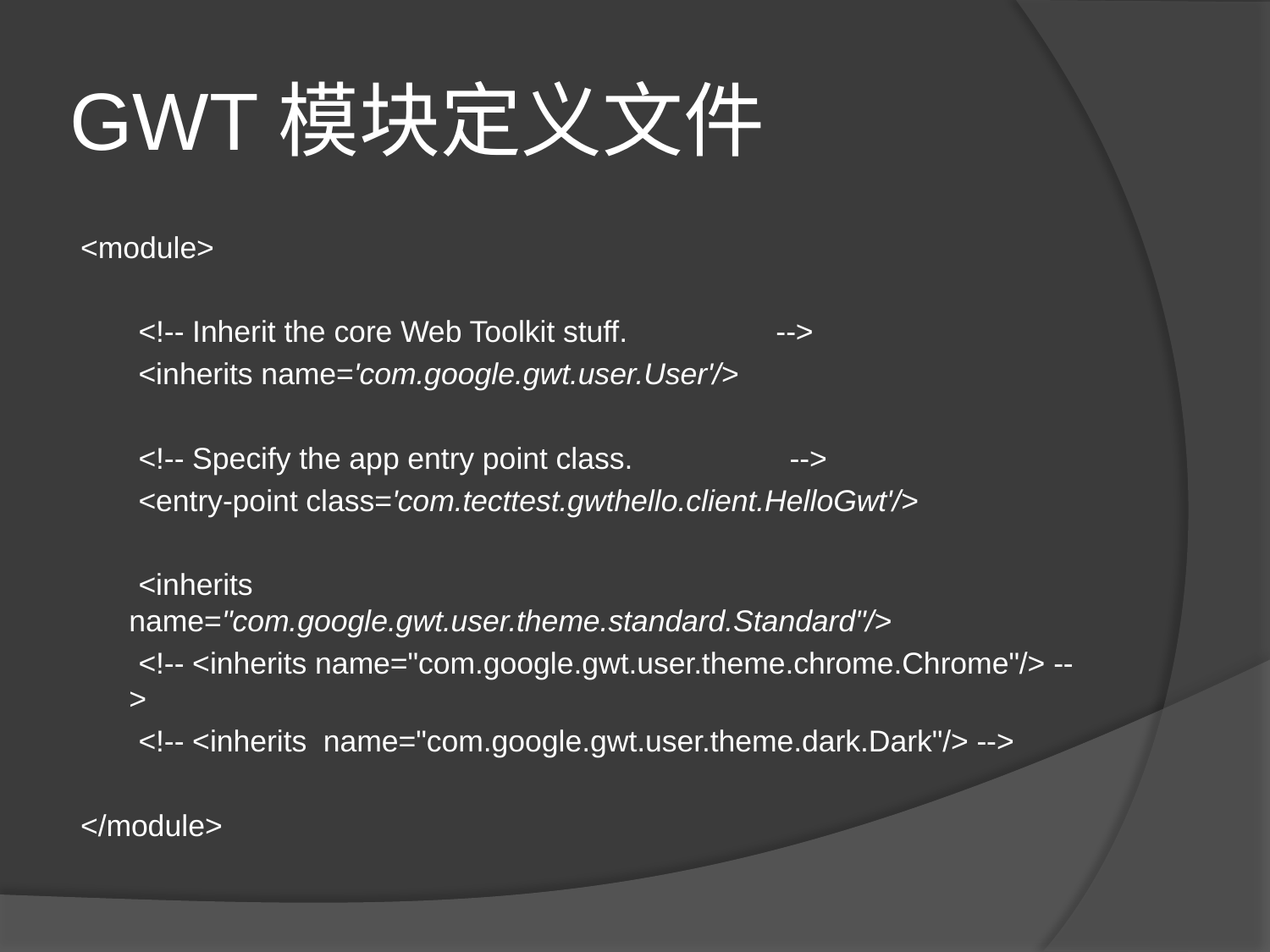

# GWT模块定义文件
<module>

       <!-- Inherit the core Web Toolkit stuff.                  -->
       <inherits name='com.google.gwt.user.User'/>

       <!-- Specify the app entry point class.                   -->
       <entry-point class='com.tecttest.gwthello.client.HelloGwt'/>

       <inherits          name="com.google.gwt.user.theme.standard.Standard"/>
       <!-- <inherits name="com.google.gwt.user.theme.chrome.Chrome"/> -->
       <!-- <inherits  name="com.google.gwt.user.theme.dark.Dark"/> -->

</module>